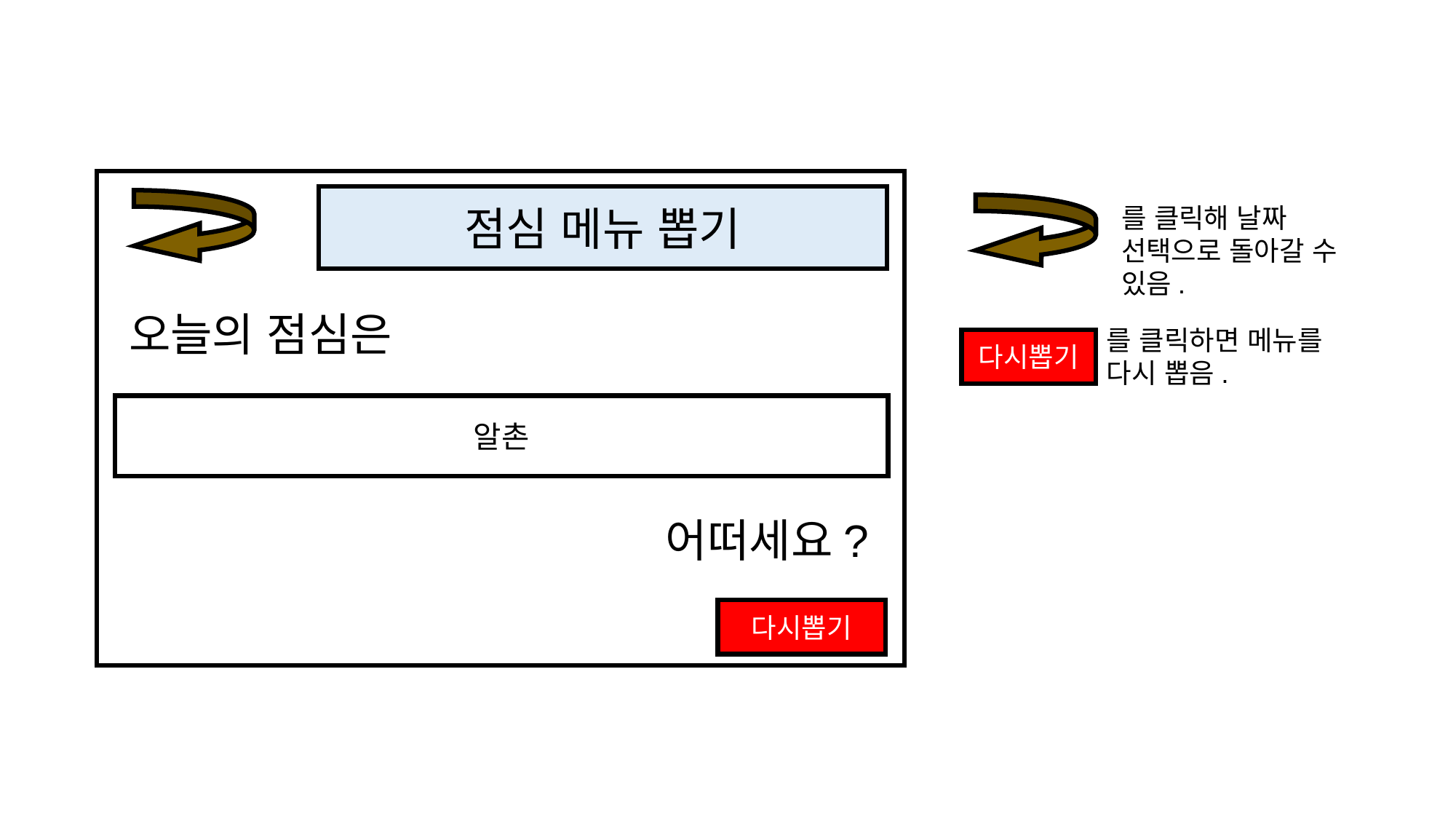

점심 메뉴 뽑기
알촌

를 클릭해 날짜 선택으로 돌아갈 수 있음.
오늘의 점심은
를 클릭하면 메뉴를 다시 뽑음.
다시뽑기
어떠세요?
다시뽑기